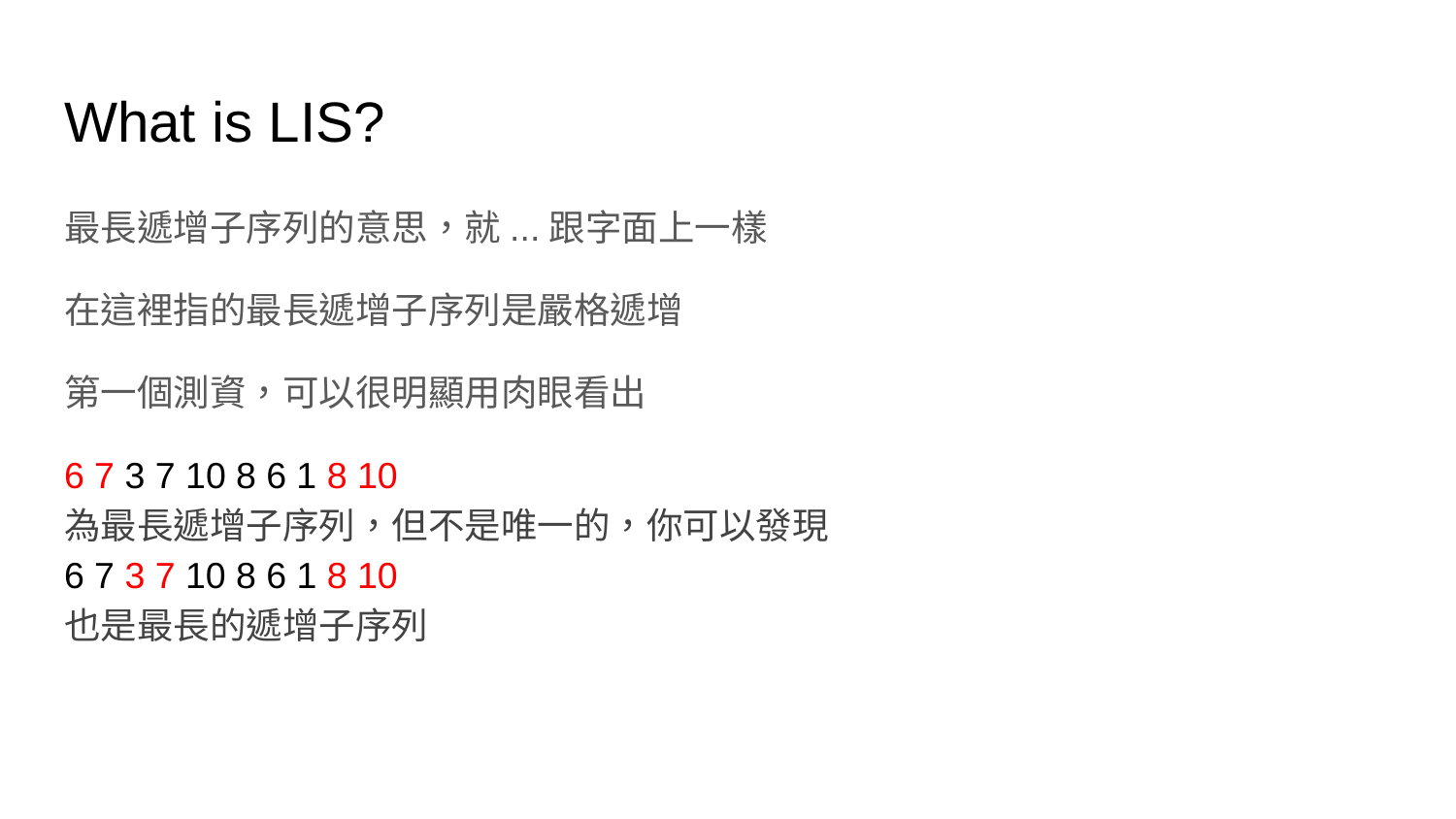

# What is LIS?
最長遞增子序列的意思，就...跟字面上一樣
在這裡指的最長遞增子序列是嚴格遞增
第一個測資，可以很明顯用肉眼看出
6 7 3 7 10 8 6 1 8 10
為最長遞增子序列，但不是唯一的，你可以發現
6 7 3 7 10 8 6 1 8 10
也是最長的遞增子序列